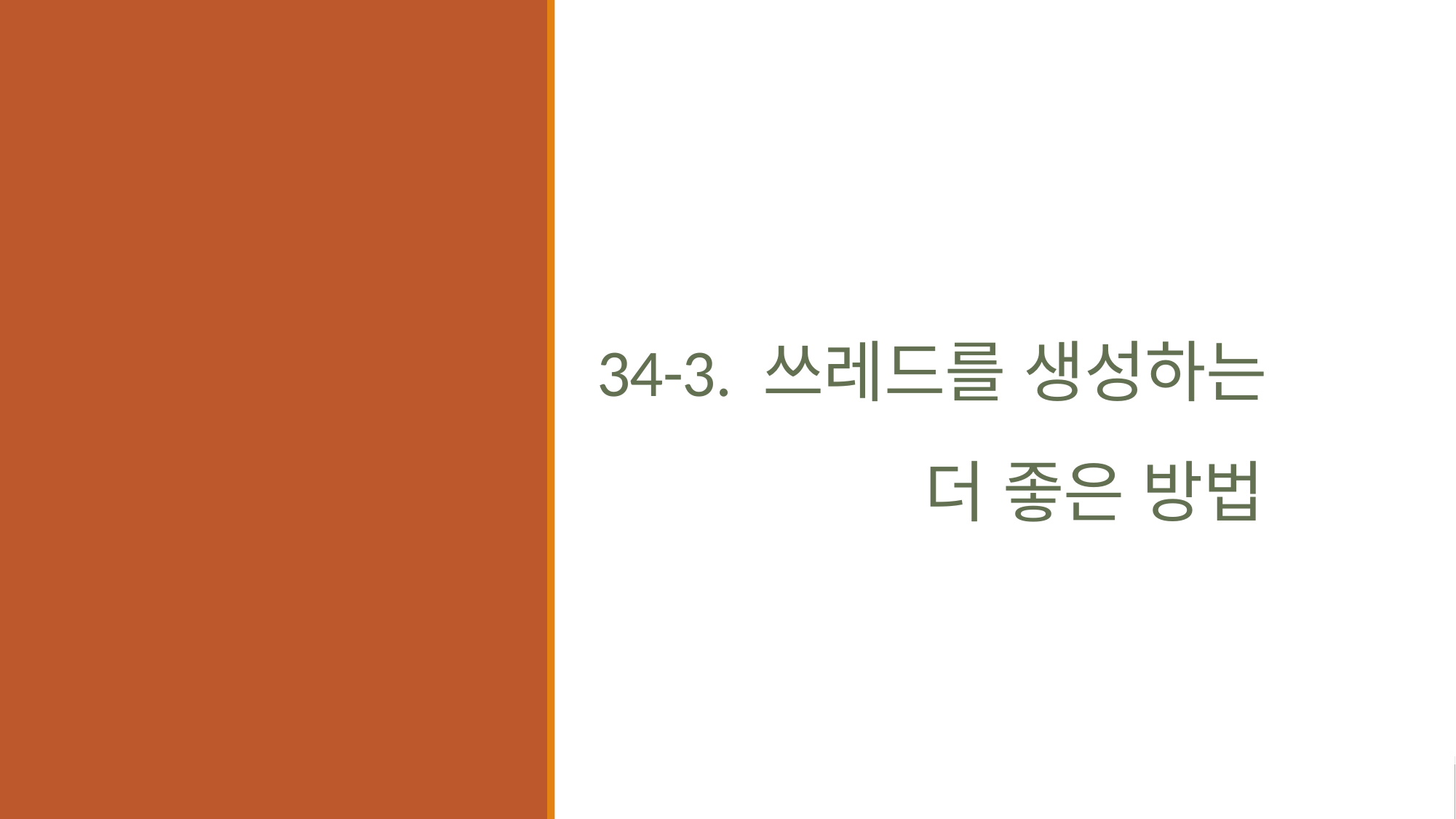

# 34-3. 쓰레드를 생성하는 더 좋은 방법